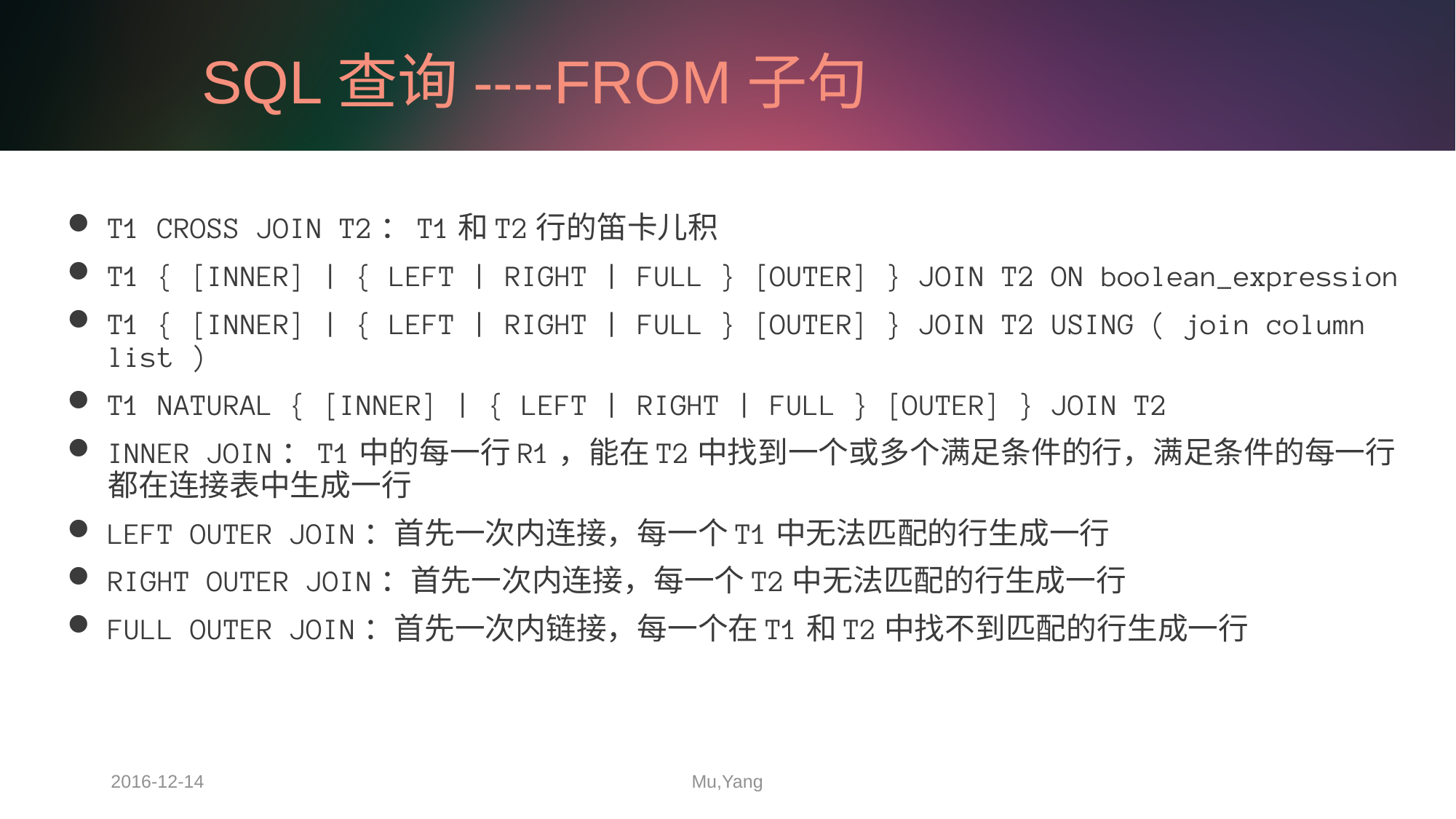

# SQL查询----FROM子句
T1 CROSS JOIN T2：T1和T2行的笛卡儿积
T1 { [INNER] | { LEFT | RIGHT | FULL } [OUTER] } JOIN T2 ON boolean_expression
T1 { [INNER] | { LEFT | RIGHT | FULL } [OUTER] } JOIN T2 USING ( join column list )
T1 NATURAL { [INNER] | { LEFT | RIGHT | FULL } [OUTER] } JOIN T2
INNER JOIN：T1中的每一行R1，能在T2中找到一个或多个满足条件的行，满足条件的每一行都在连接表中生成一行
LEFT OUTER JOIN：首先一次内连接，每一个T1中无法匹配的行生成一行
RIGHT OUTER JOIN：首先一次内连接，每一个T2中无法匹配的行生成一行
FULL OUTER JOIN：首先一次内链接，每一个在T1和T2中找不到匹配的行生成一行

2016-12-14
Mu,Yang
81